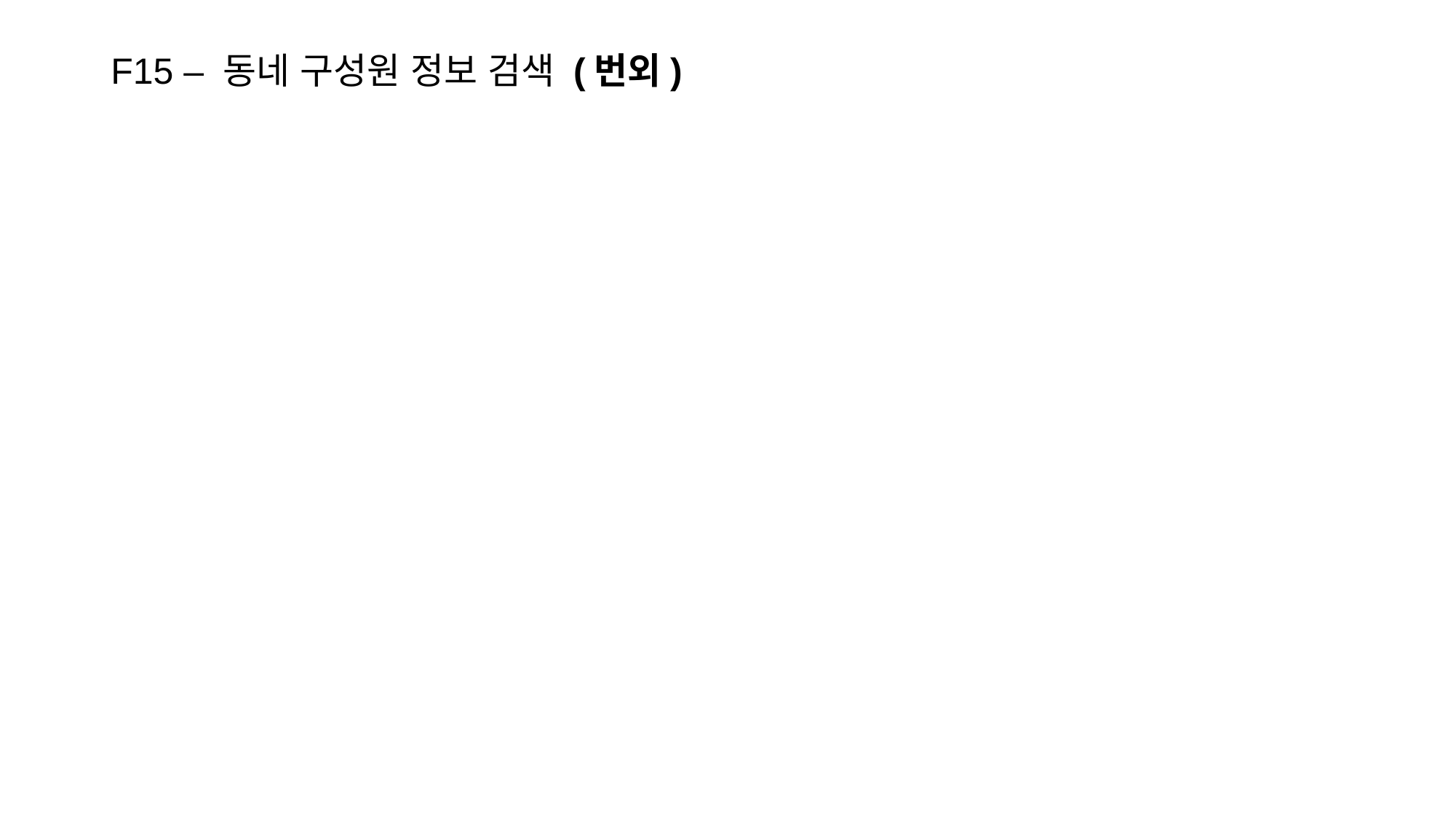

# F15 – 동네 구성원 정보 검색 (번외)